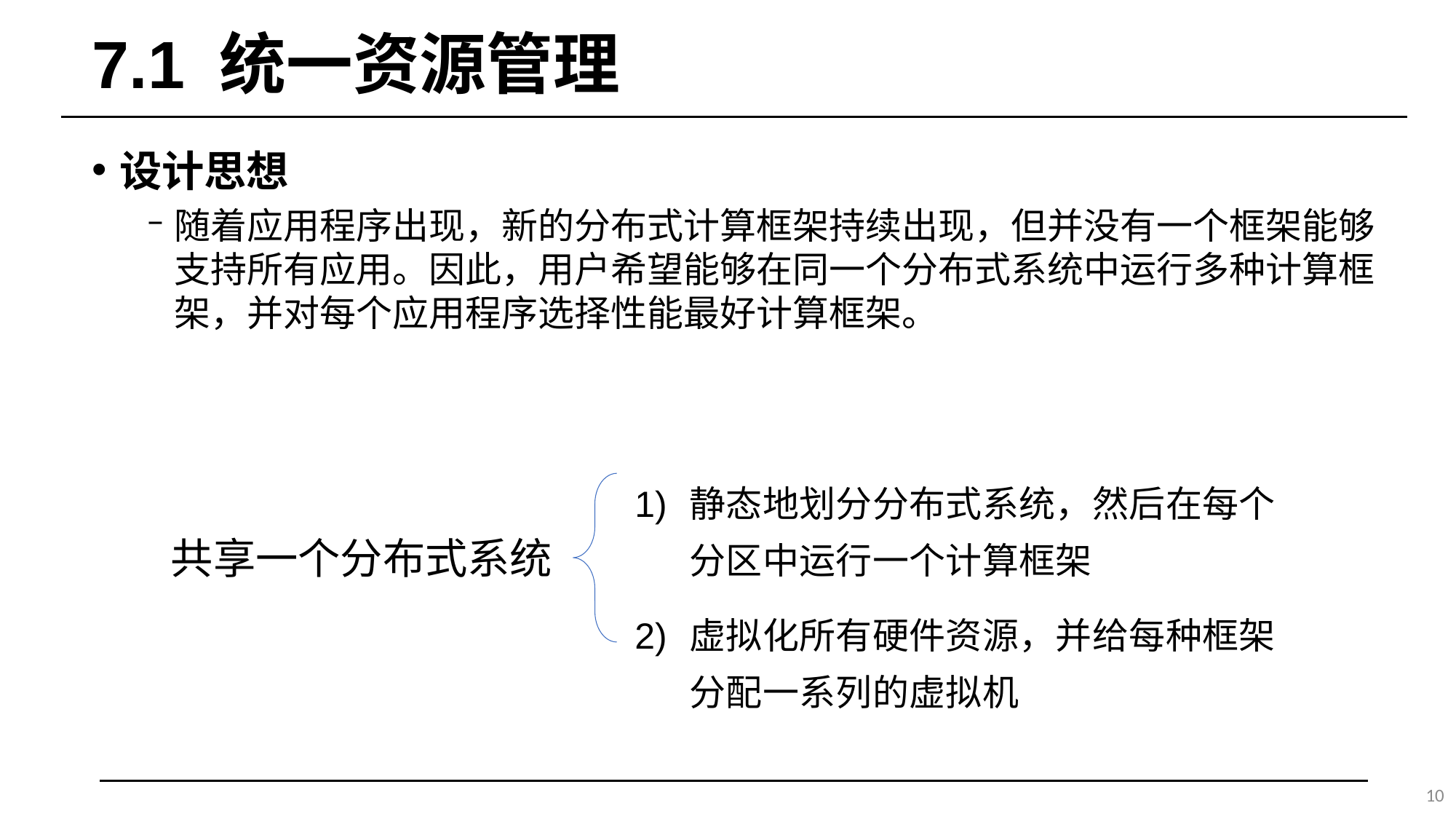

# 7.1 统一资源管理
设计思想
随着应用程序出现，新的分布式计算框架持续出现，但并没有一个框架能够支持所有应用。因此，用户希望能够在同一个分布式系统中运行多种计算框架，并对每个应用程序选择性能最好计算框架。

静态地划分分布式系统，然后在每个分区中运行一个计算框架
虚拟化所有硬件资源，并给每种框架分配一系列的虚拟机

共享一个分布式系统
10